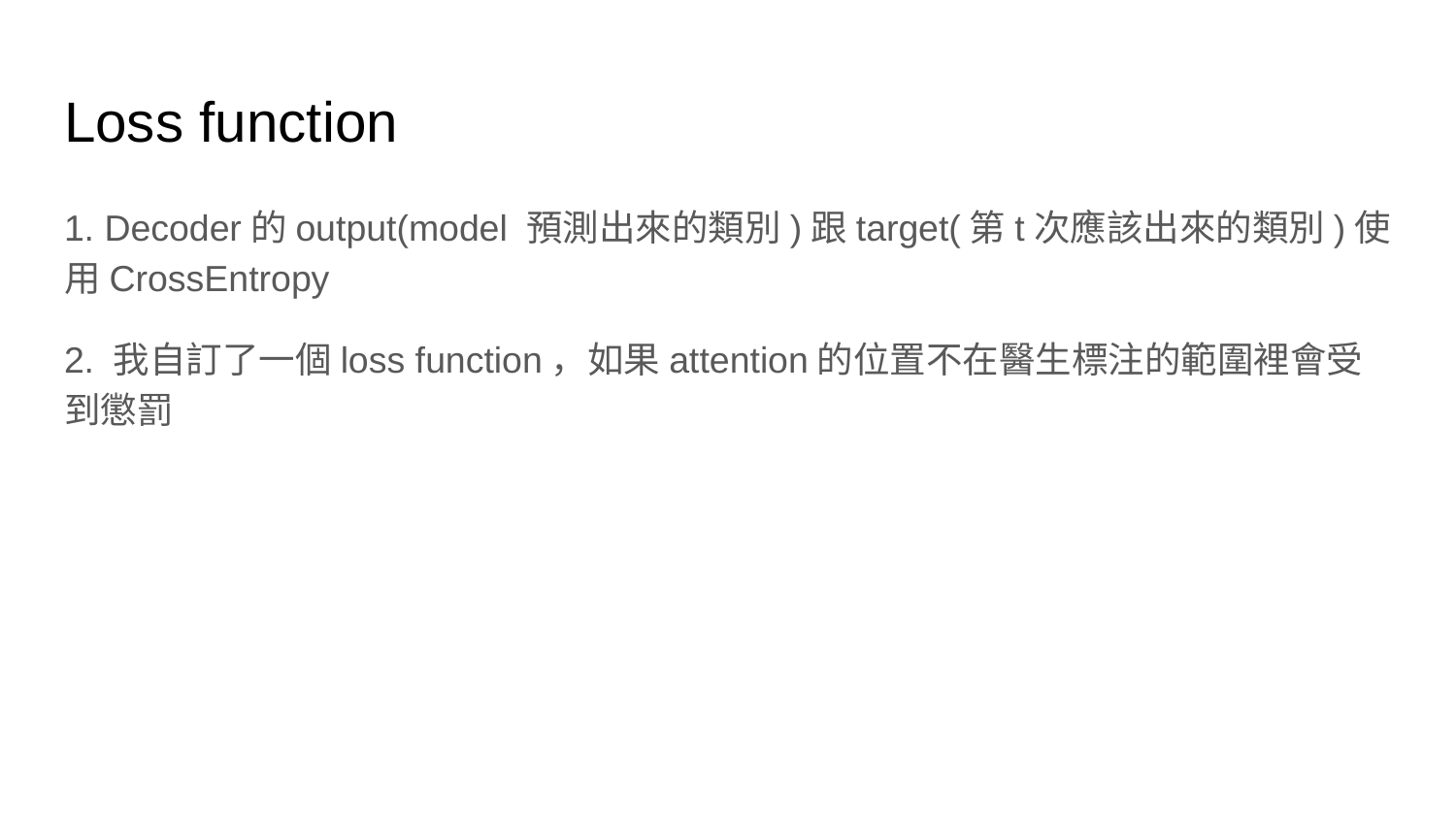

# Loss function
1. Decoder的output(model 預測出來的類別)跟target(第t次應該出來的類別)使用CrossEntropy
2. 我自訂了一個loss function，如果attention的位置不在醫生標注的範圍裡會受到懲罰